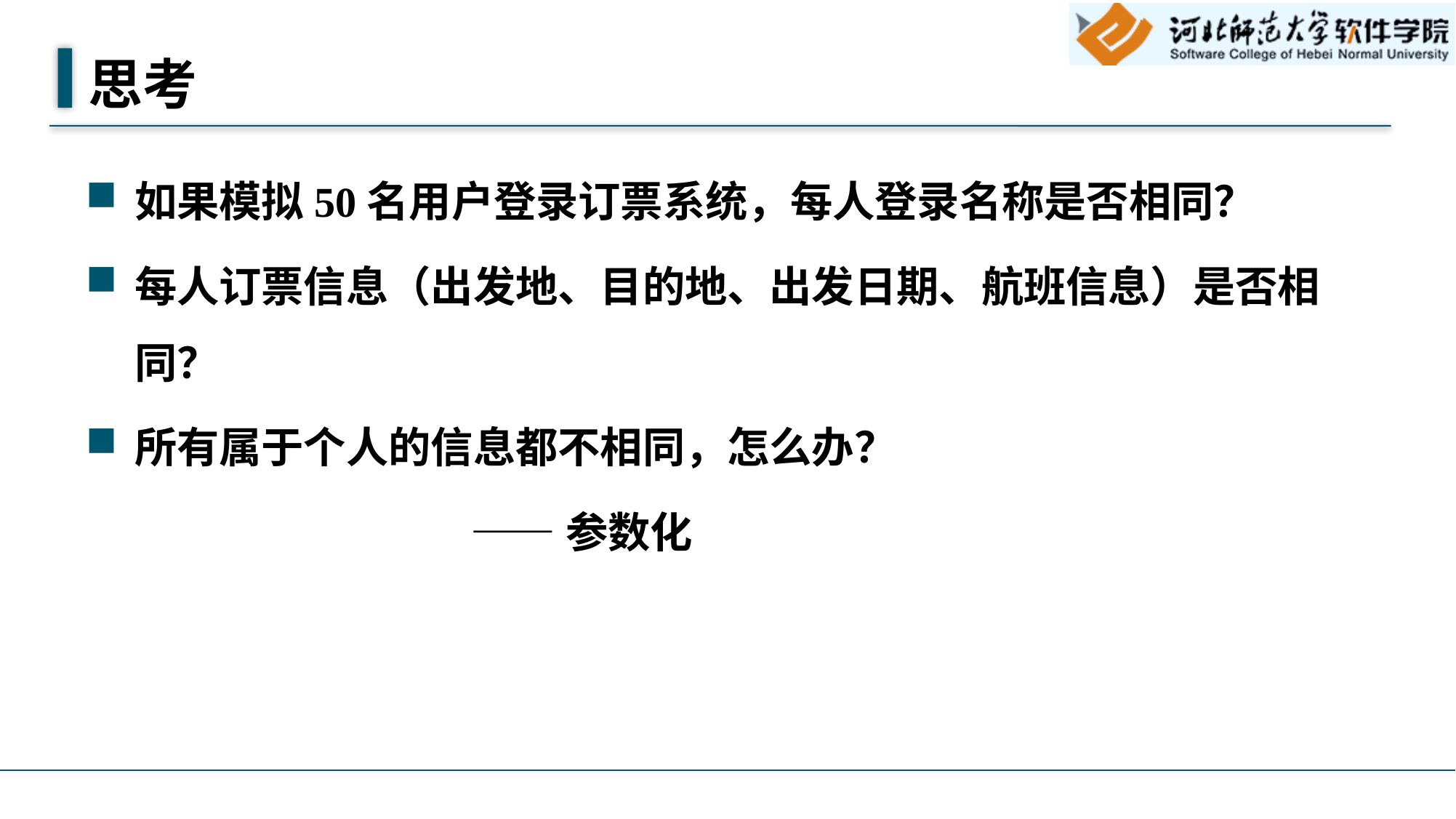

# 思考
如果模拟50名用户登录订票系统，每人登录名称是否相同？
每人订票信息（出发地、目的地、出发日期、航班信息）是否相同？
所有属于个人的信息都不相同，怎么办？
                                        ——参数化